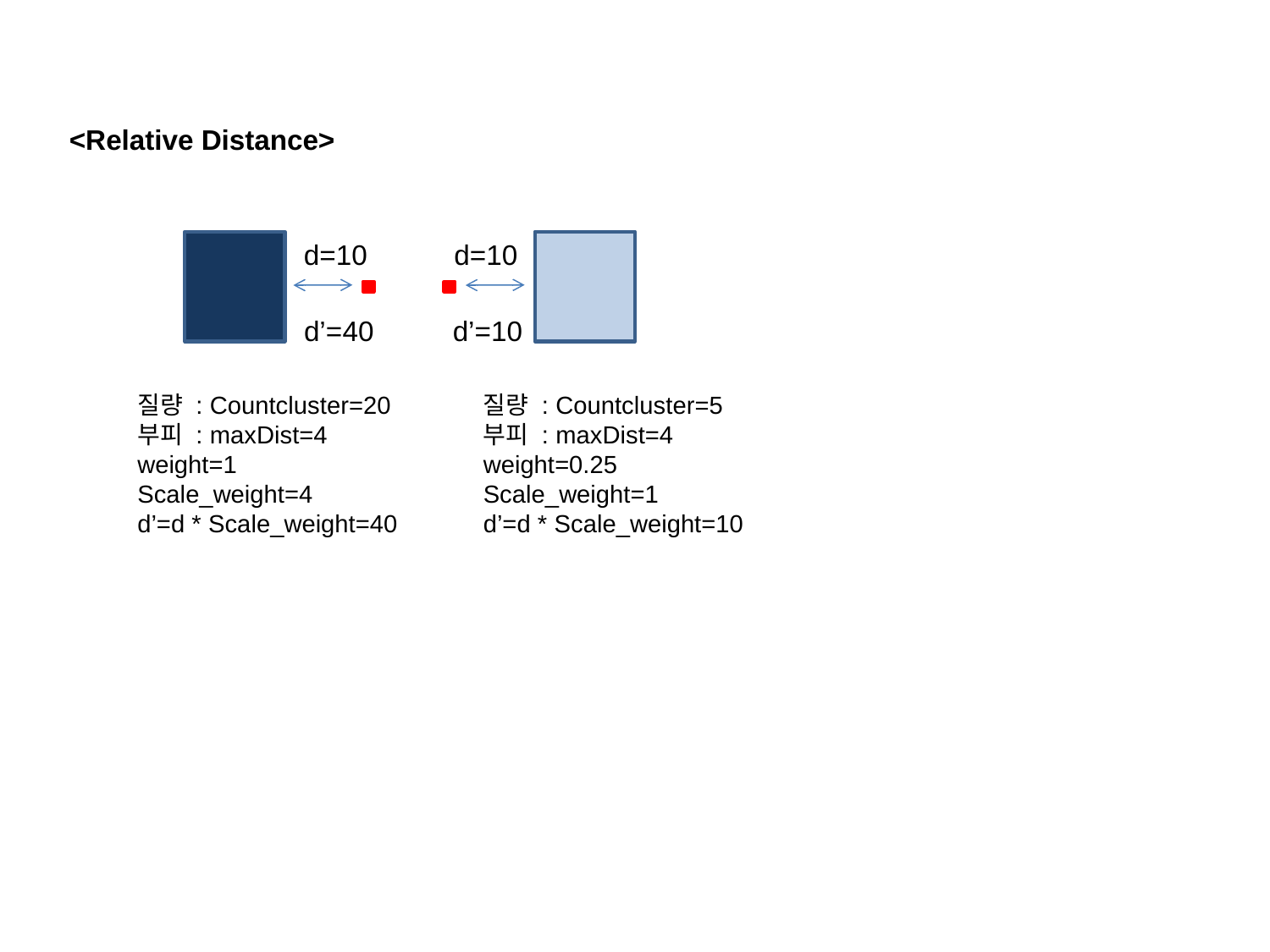

<Relative Distance>
d=10
d=10

d’=40
d’=10
질량 : Countcluster=20
부피 : maxDist=4
weight=1
Scale_weight=4
d’=d * Scale_weight=40
질량 : Countcluster=5
부피 : maxDist=4
weight=0.25
Scale_weight=1
d’=d * Scale_weight=10